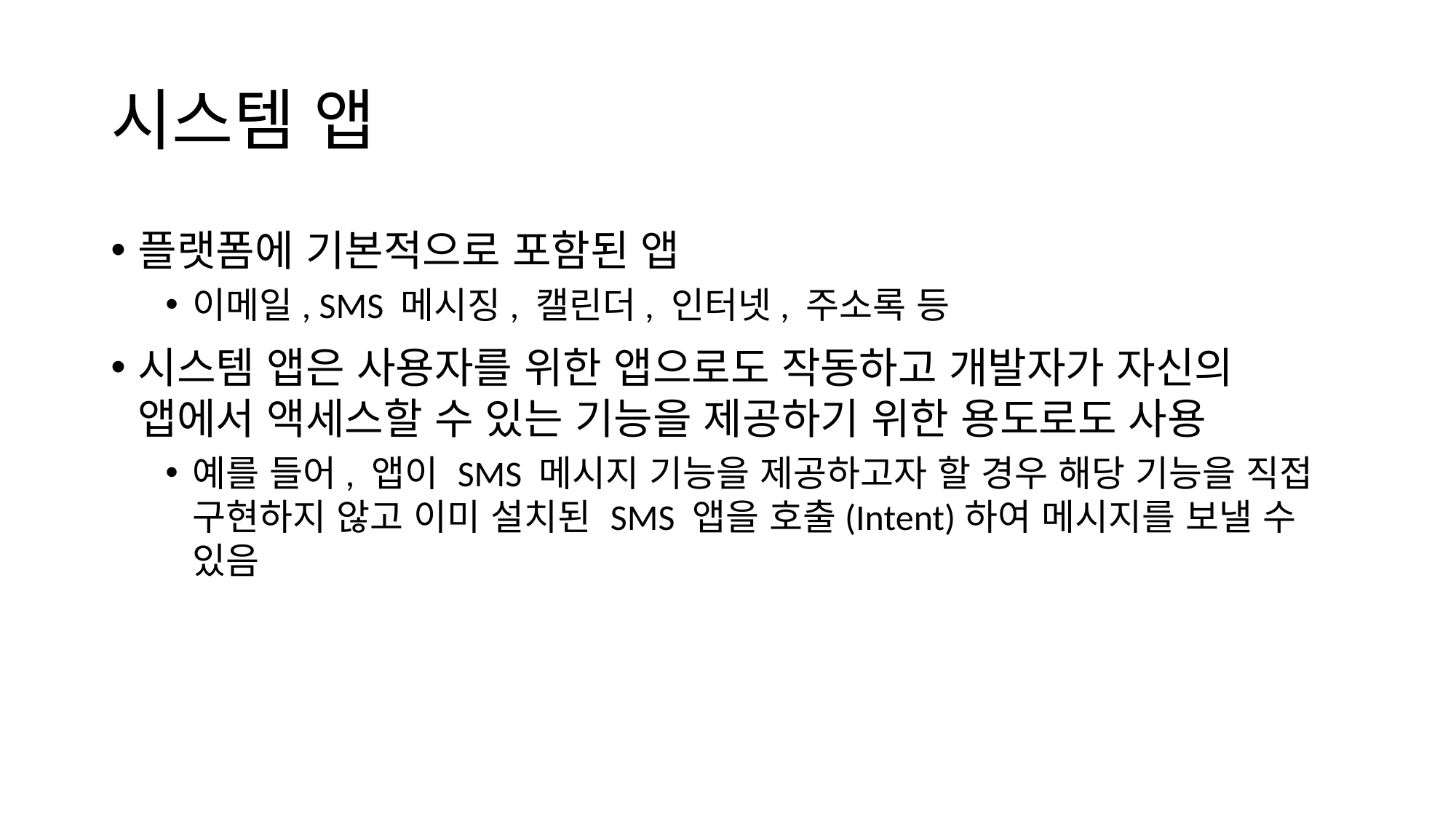

# 시스템 앱
플랫폼에 기본적으로 포함된 앱
이메일, SMS 메시징, 캘린더, 인터넷, 주소록 등
시스템 앱은 사용자를 위한 앱으로도 작동하고 개발자가 자신의 앱에서 액세스할 수 있는 기능을 제공하기 위한 용도로도 사용
예를 들어, 앱이 SMS 메시지 기능을 제공하고자 할 경우 해당 기능을 직접 구현하지 않고 이미 설치된 SMS 앱을 호출(Intent)하여 메시지를 보낼 수 있음